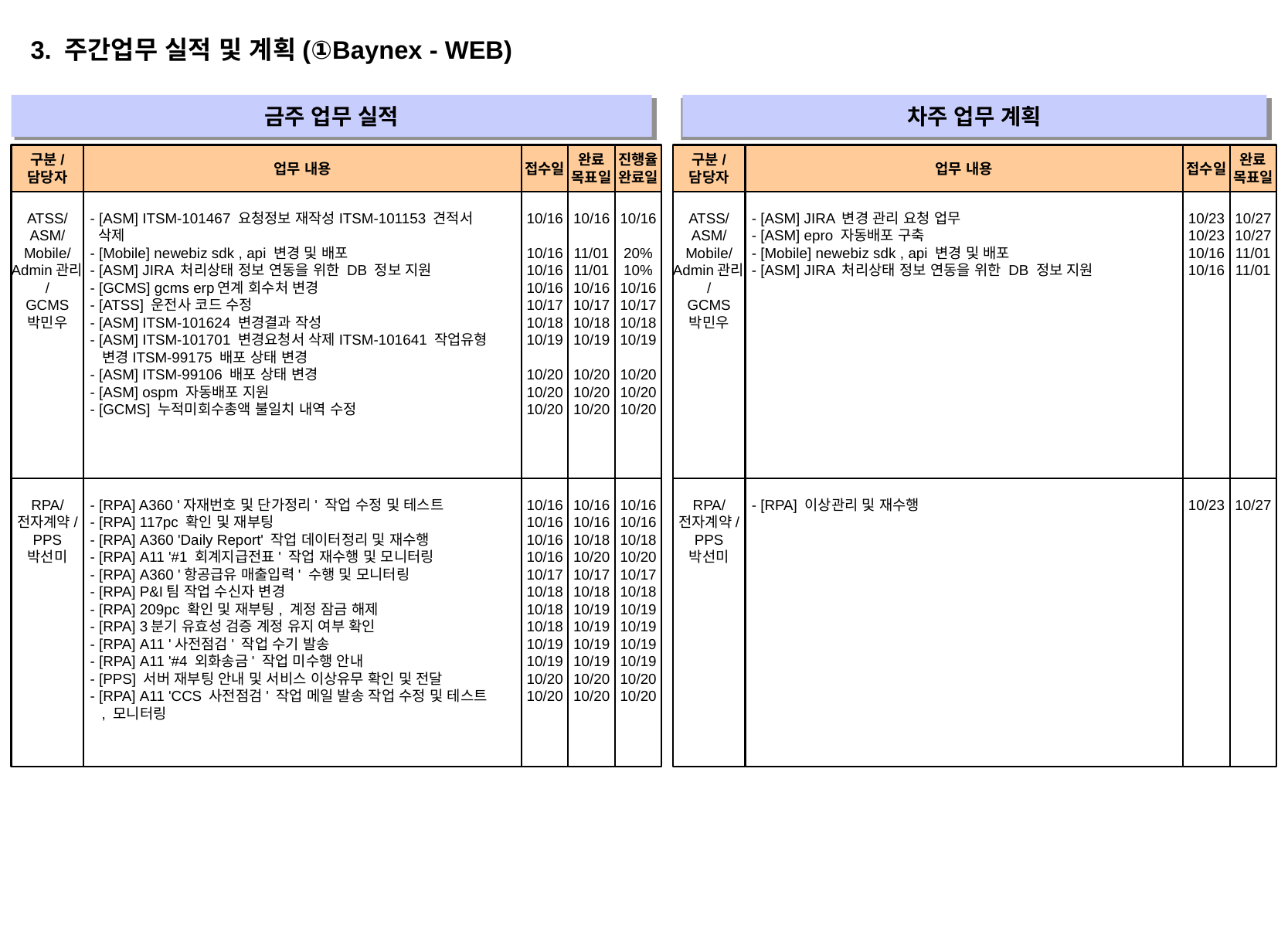

3. 주간업무 실적 및 계획(①Baynex - WEB)
금주 업무 실적
차주 업무 계획
" "
" "
구분/
담당자
업무 내용
접수일
완료
목표일
진행율
완료일
구분/
담당자
업무 내용
접수일
완료
목표일
ATSS/
ASM/
Mobile/
Admin관리/
GCMS
박민우

- [ASM] ITSM-101467 요청정보 재작성ITSM-101153 견적서
  삭제
- [Mobile] newebiz sdk , api 변경 및 배포
- [ASM] JIRA 처리상태 정보 연동을 위한 DB 정보 지원
- [GCMS] gcms erp연계 회수처 변경
- [ATSS] 운전사 코드 수정
- [ASM] ITSM-101624 변경결과 작성
- [ASM] ITSM-101701 변경요청서 삭제ITSM-101641 작업유형
   변경ITSM-99175 배포 상태 변경
- [ASM] ITSM-99106 배포 상태 변경
- [ASM] ospm 자동배포 지원
- [GCMS] 누적미회수총액 불일치 내역 수정
10/16
10/16
10/16
10/16
10/17
10/18
10/19
10/20
10/20
10/20
10/16
11/01
11/01
10/16
10/17
10/18
10/19
10/20
10/20
10/20
10/16
20%
10%
10/16
10/17
10/18
10/19
10/20
10/20
10/20
ATSS/
ASM/
Mobile/
Admin관리/
GCMS
박민우

- [ASM] JIRA 변경 관리 요청 업무
- [ASM] epro 자동배포 구축
- [Mobile] newebiz sdk , api 변경 및 배포
- [ASM] JIRA 처리상태 정보 연동을 위한 DB 정보 지원
10/23
10/23
10/16
10/16
10/27
10/27
11/01
11/01
RPA/
전자계약/
PPS
박선미

- [RPA] A360 '자재번호 및 단가정리' 작업 수정 및 테스트
- [RPA] 117pc 확인 및 재부팅
- [RPA] A360 'Daily Report' 작업 데이터정리 및 재수행
- [RPA] A11 '#1 회계지급전표' 작업 재수행 및 모니터링
- [RPA] A360 '항공급유 매출입력' 수행 및 모니터링
- [RPA] P&I팀 작업 수신자 변경
- [RPA] 209pc 확인 및 재부팅, 계정 잠금 해제
- [RPA] 3분기 유효성 검증 계정 유지 여부 확인
- [RPA] A11 '사전점검' 작업 수기 발송
- [RPA] A11 '#4 외화송금' 작업 미수행 안내
- [PPS] 서버 재부팅 안내 및 서비스 이상유무 확인 및 전달
- [RPA] A11 'CCS 사전점검' 작업 메일 발송 작업 수정 및 테스트
  , 모니터링
10/16
10/16
10/16
10/16
10/17
10/18
10/18
10/18
10/19
10/19
10/20
10/20
10/16
10/16
10/18
10/20
10/17
10/18
10/19
10/19
10/19
10/19
10/20
10/20
10/16
10/16
10/18
10/20
10/17
10/18
10/19
10/19
10/19
10/19
10/20
10/20
RPA/
전자계약/
PPS
박선미

- [RPA] 이상관리 및 재수행
10/23
10/27